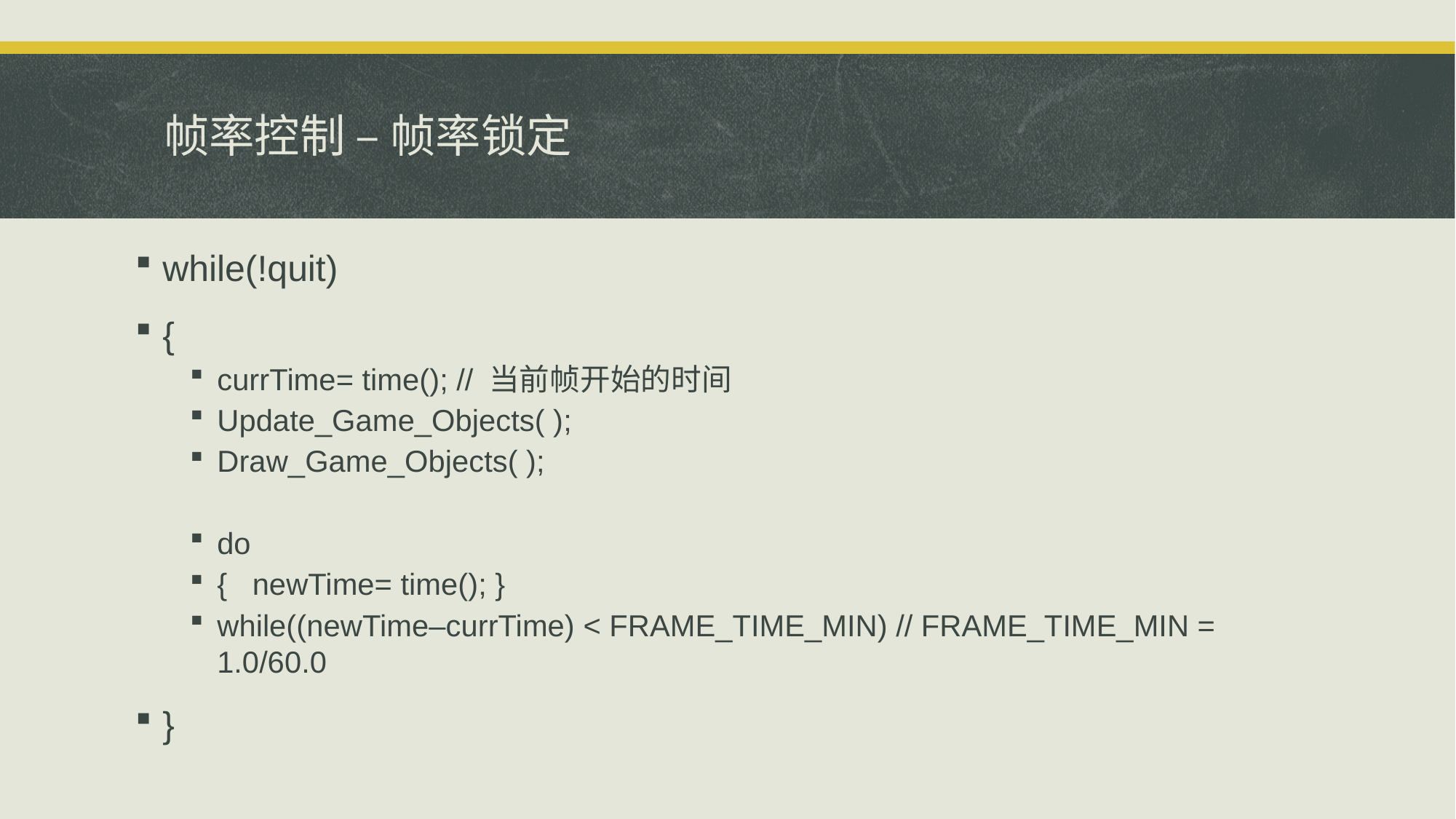

# 帧率控制 – 帧率锁定
while(!quit)
{
currTime= time(); // 当前帧开始的时间
Update_Game_Objects( );
Draw_Game_Objects( );

do
{   newTime= time(); }
while((newTime–currTime) < FRAME_TIME_MIN) // FRAME_TIME_MIN = 1.0/60.0
}